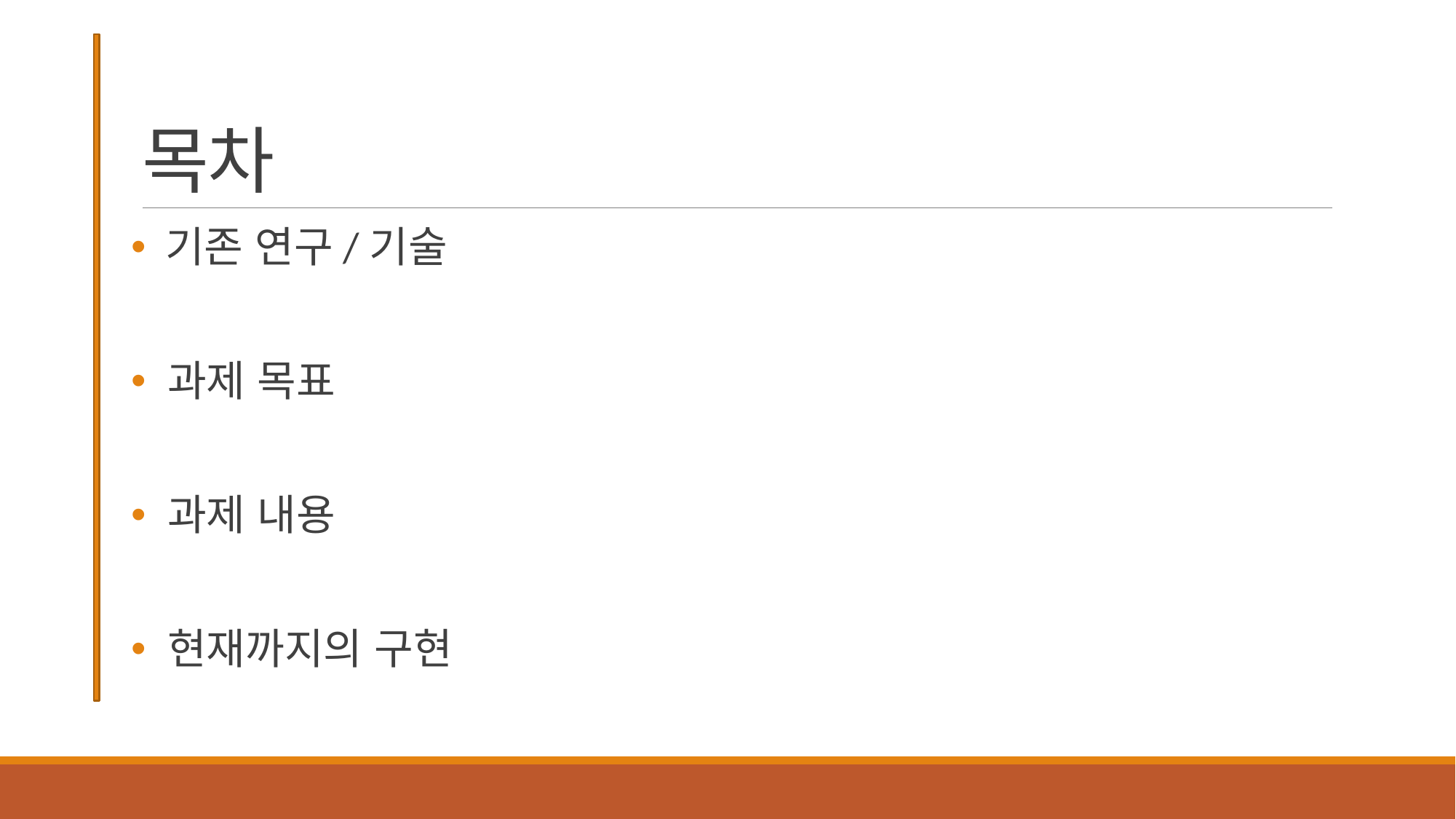

# 목차
 기존 연구/기술

 과제 목표

 과제 내용

 현재까지의 구현